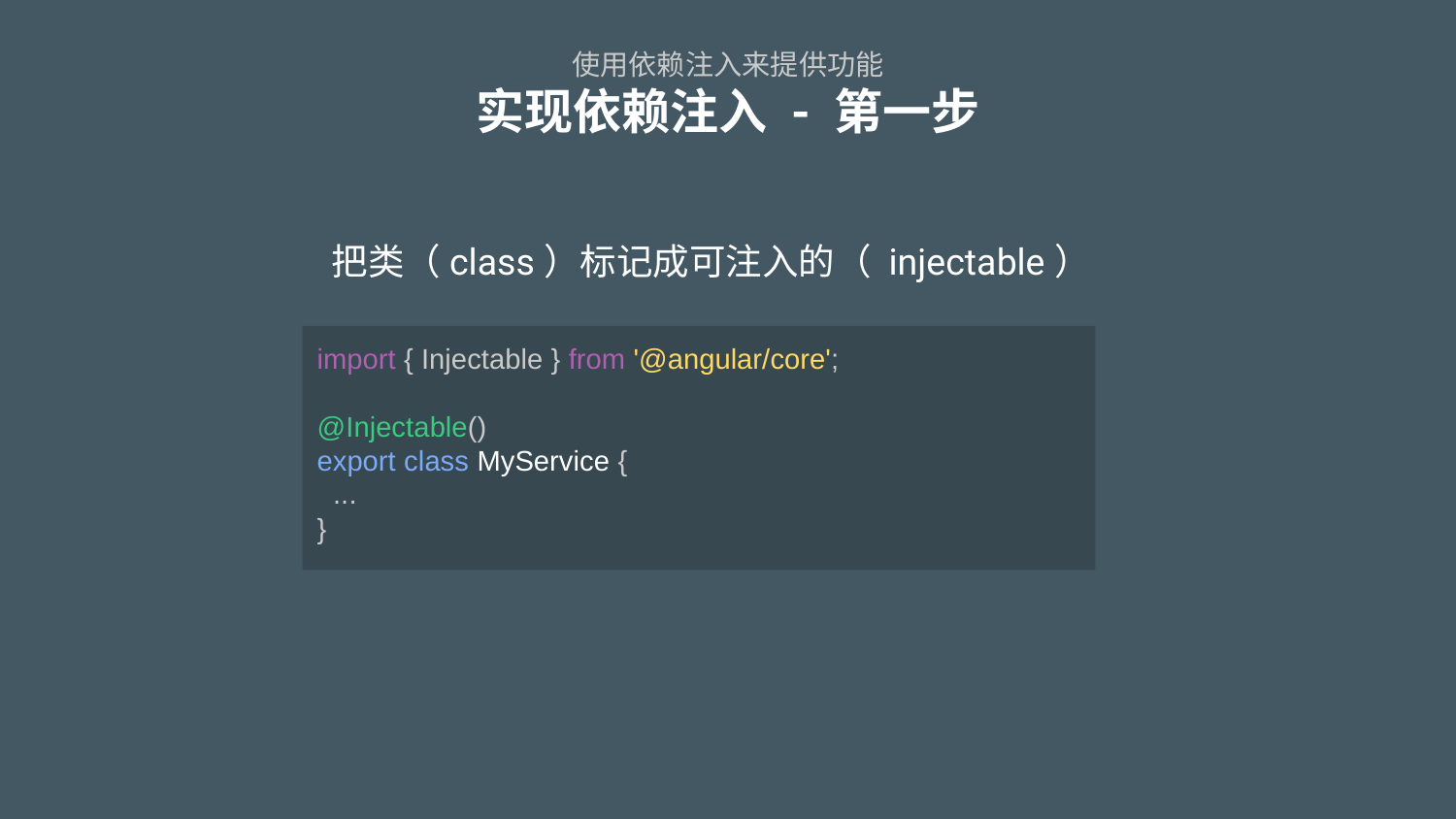

# 使用依赖注入来提供功能 实现依赖注入 - 第一步
把类（class）标记成可注入的（ injectable）
import { Injectable } from '@angular/core';
@Injectable()
export class MyService {
  ...
}